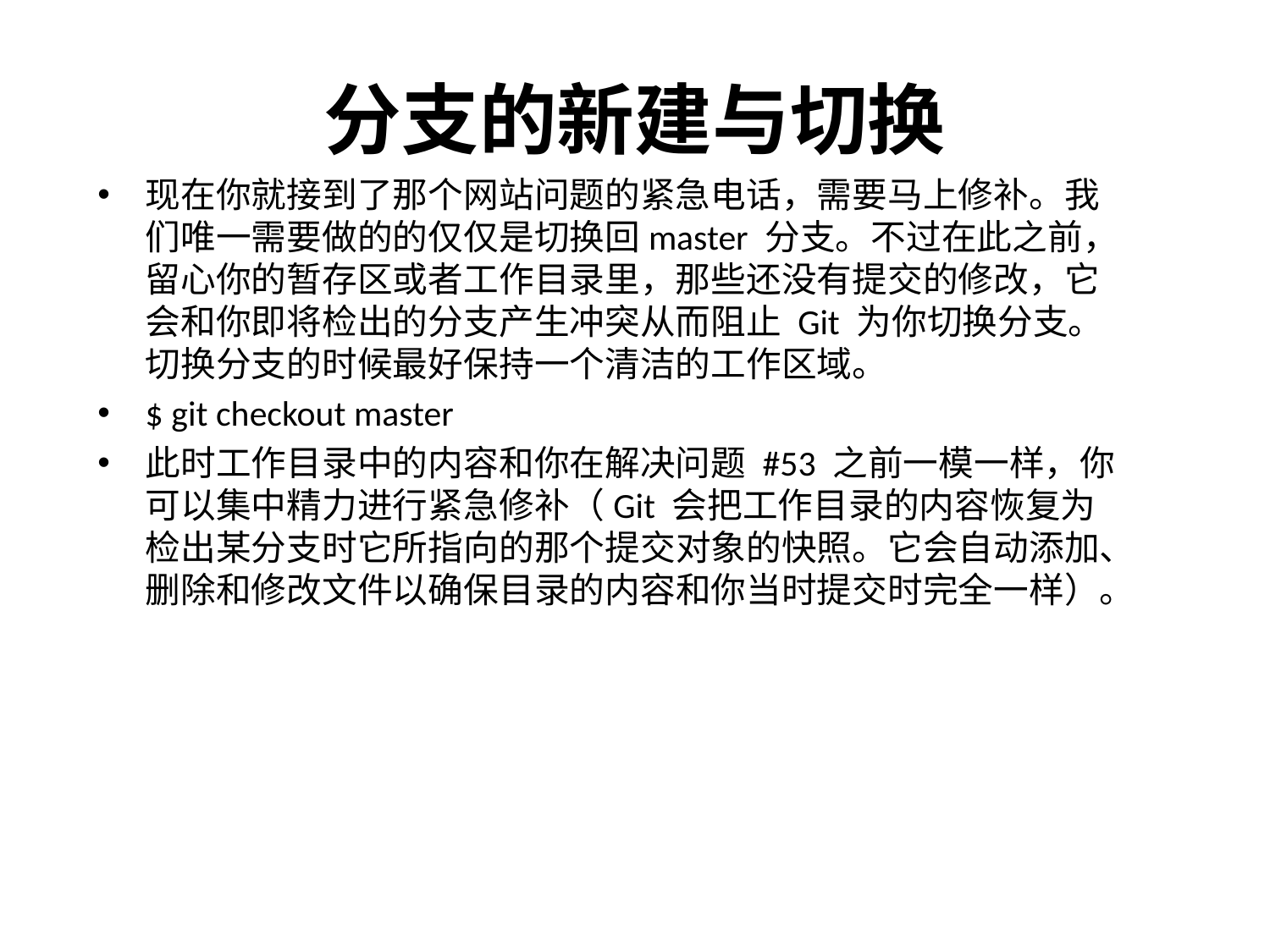

# 分支的新建与切换
现在你就接到了那个网站问题的紧急电话，需要马上修补。我们唯一需要做的的仅仅是切换回master 分支。不过在此之前，留心你的暂存区或者工作目录里，那些还没有提交的修改，它会和你即将检出的分支产生冲突从而阻止 Git 为你切换分支。切换分支的时候最好保持一个清洁的工作区域。
$ git checkout master
此时工作目录中的内容和你在解决问题 #53 之前一模一样，你可以集中精力进行紧急修补（Git 会把工作目录的内容恢复为检出某分支时它所指向的那个提交对象的快照。它会自动添加、删除和修改文件以确保目录的内容和你当时提交时完全一样）。